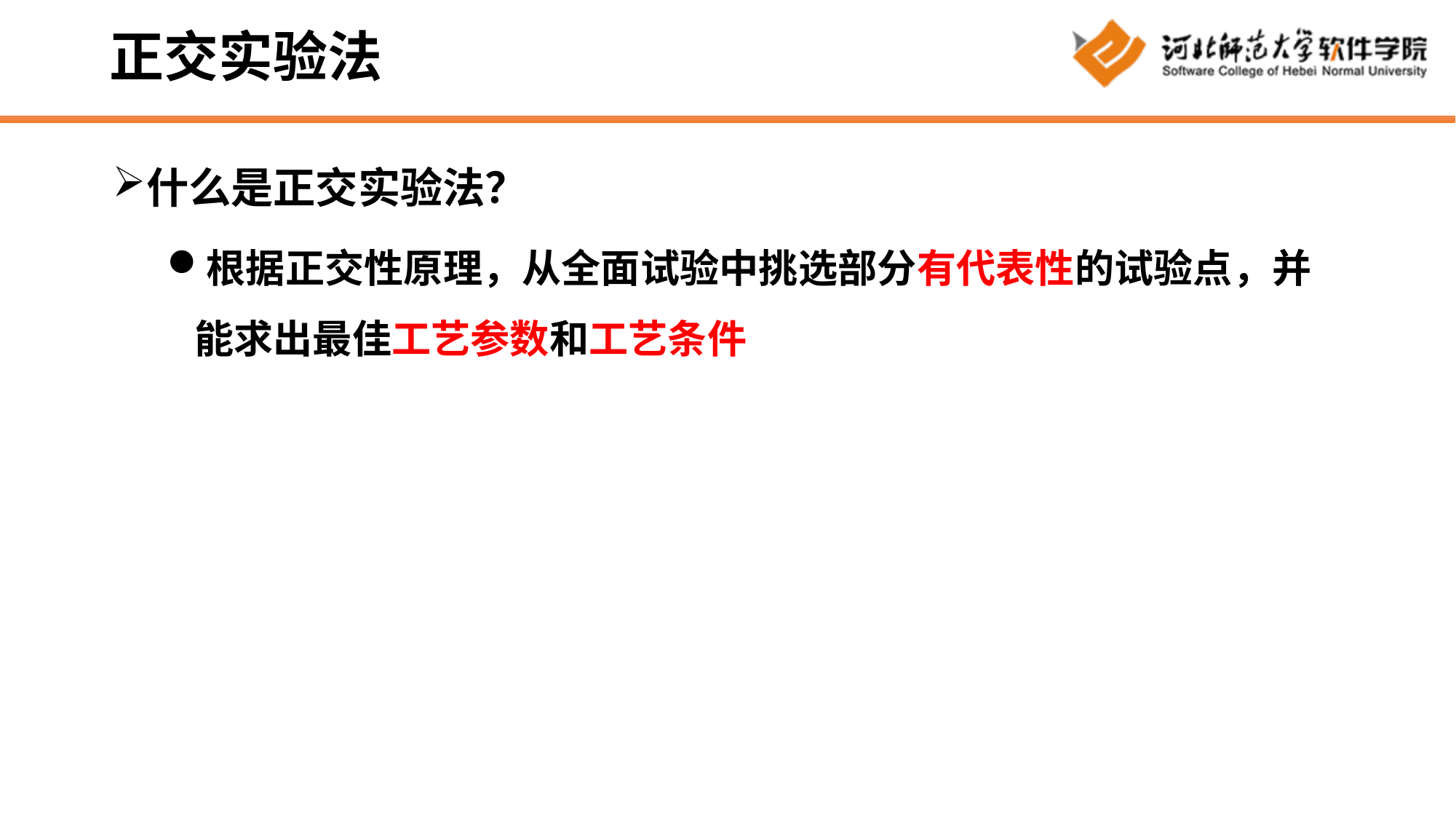

# 正交实验法
什么是正交实验法？
根据正交性原理，从全面试验中挑选部分有代表性的试验点，并能求出最佳工艺参数和工艺条件